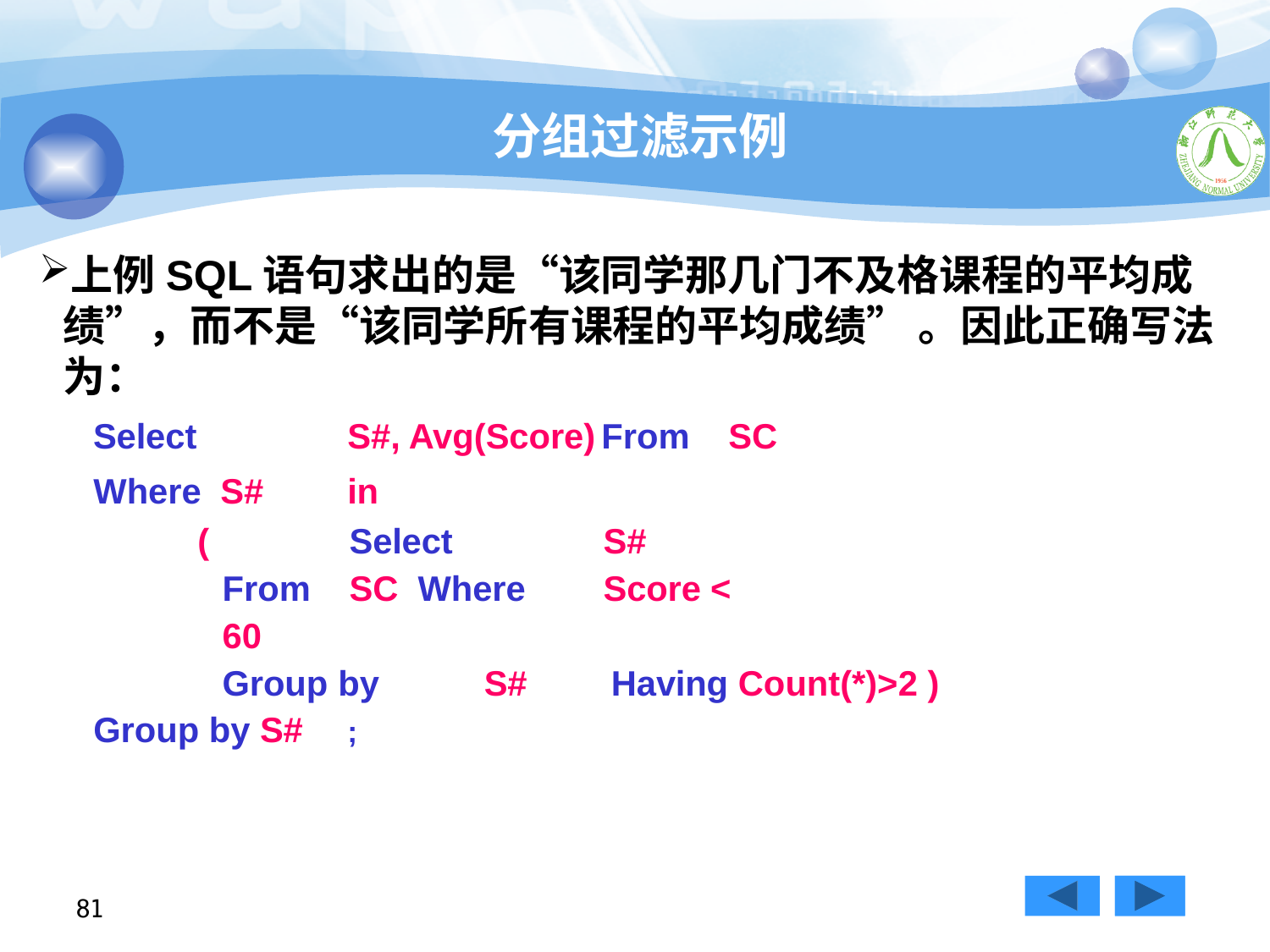

# 分组过滤示例
上例SQL语句求出的是“该同学那几门不及格课程的平均成绩”，而不是“该同学所有课程的平均成绩” 。因此正确写法为：
Select		S#, Avg(Score)	From	SC  Where	S#	in
(		Select		S#	From	SC  Where	Score < 60
Group by	 S#	 Having	 Count(*)>2 )
Group by S#	;
81